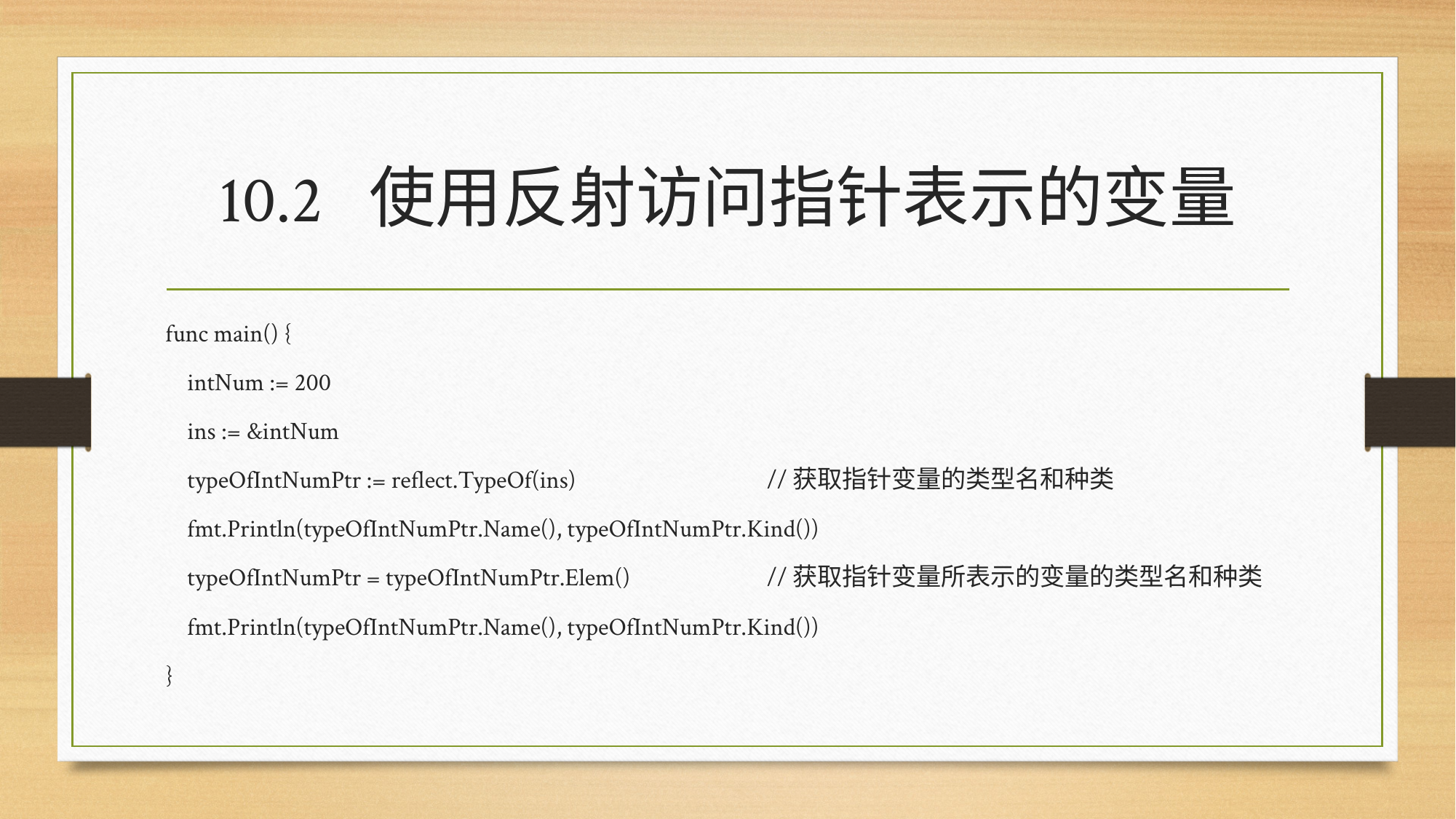

# 10.2  使用反射访问指针表示的变量
func main() {
    intNum := 200
    ins := &intNum
    typeOfIntNumPtr := reflect.TypeOf(ins)			 //获取指针变量的类型名和种类
    fmt.Println(typeOfIntNumPtr.Name(), typeOfIntNumPtr.Kind())
    typeOfIntNumPtr = typeOfIntNumPtr.Elem()		 //获取指针变量所表示的变量的类型名和种类
    fmt.Println(typeOfIntNumPtr.Name(), typeOfIntNumPtr.Kind())
}